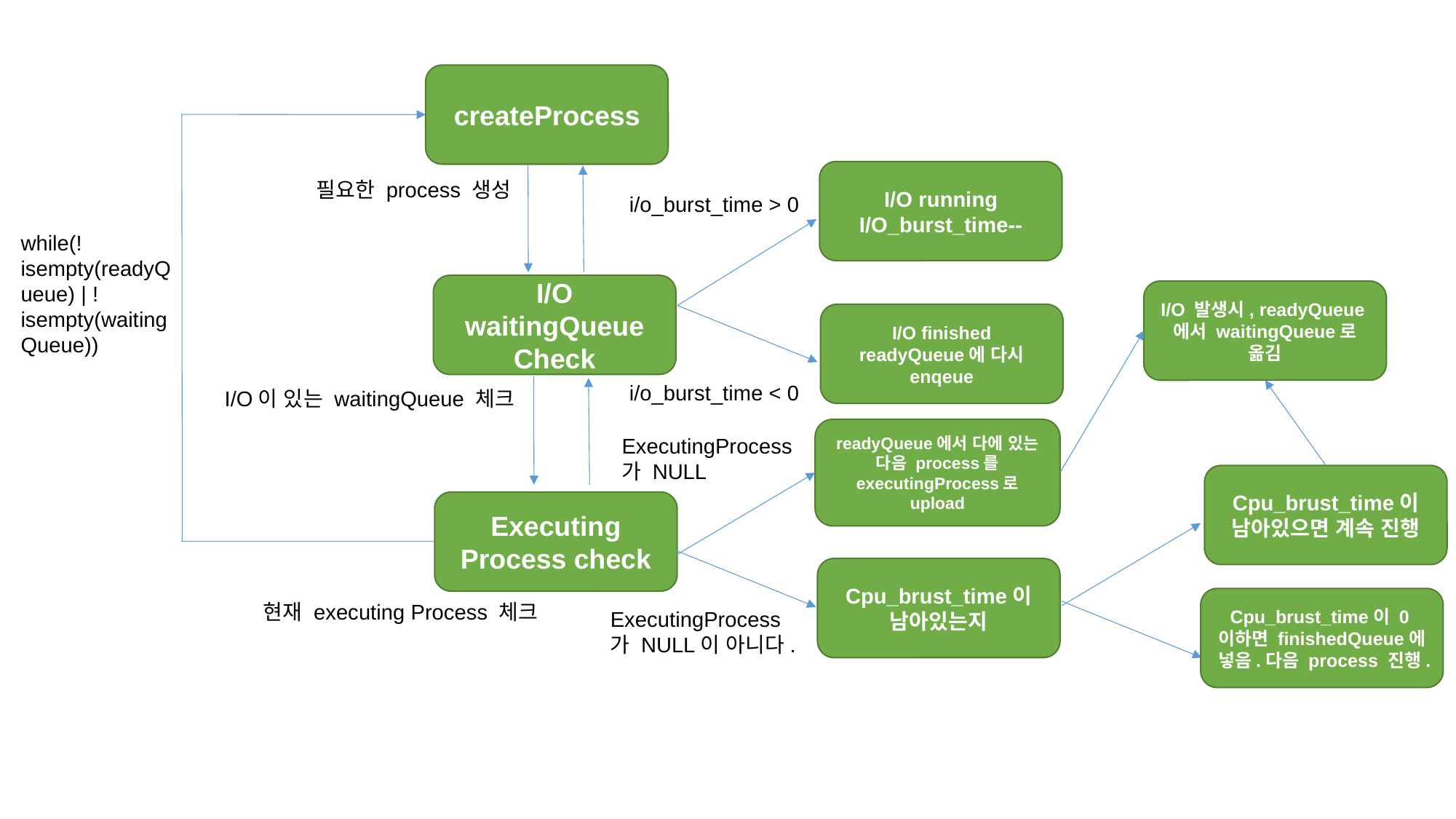

createProcess
I/O running
I/O_burst_time--
필요한 process 생성
i/o_burst_time > 0
while(!isempty(readyQueue) | !isempty(waitingQueue))
I/O waitingQueue Check
I/O 발생시, readyQueue에서 waitingQueue로 옮김
I/O finished
readyQueue에 다시 enqeue
i/o_burst_time < 0
I/O이 있는 waitingQueue 체크
readyQueue에서 다에 있는 다음 process를 executingProcess로 upload
ExecutingProcess가 NULL
Cpu_brust_time이 남아있으면 계속 진행
Executing Process check
Cpu_brust_time이 남아있는지
Cpu_brust_time이 0이하면 finishedQueue에 넣음.다음 process 진행.
현재 executing Process 체크
ExecutingProcess가 NULL이 아니다.